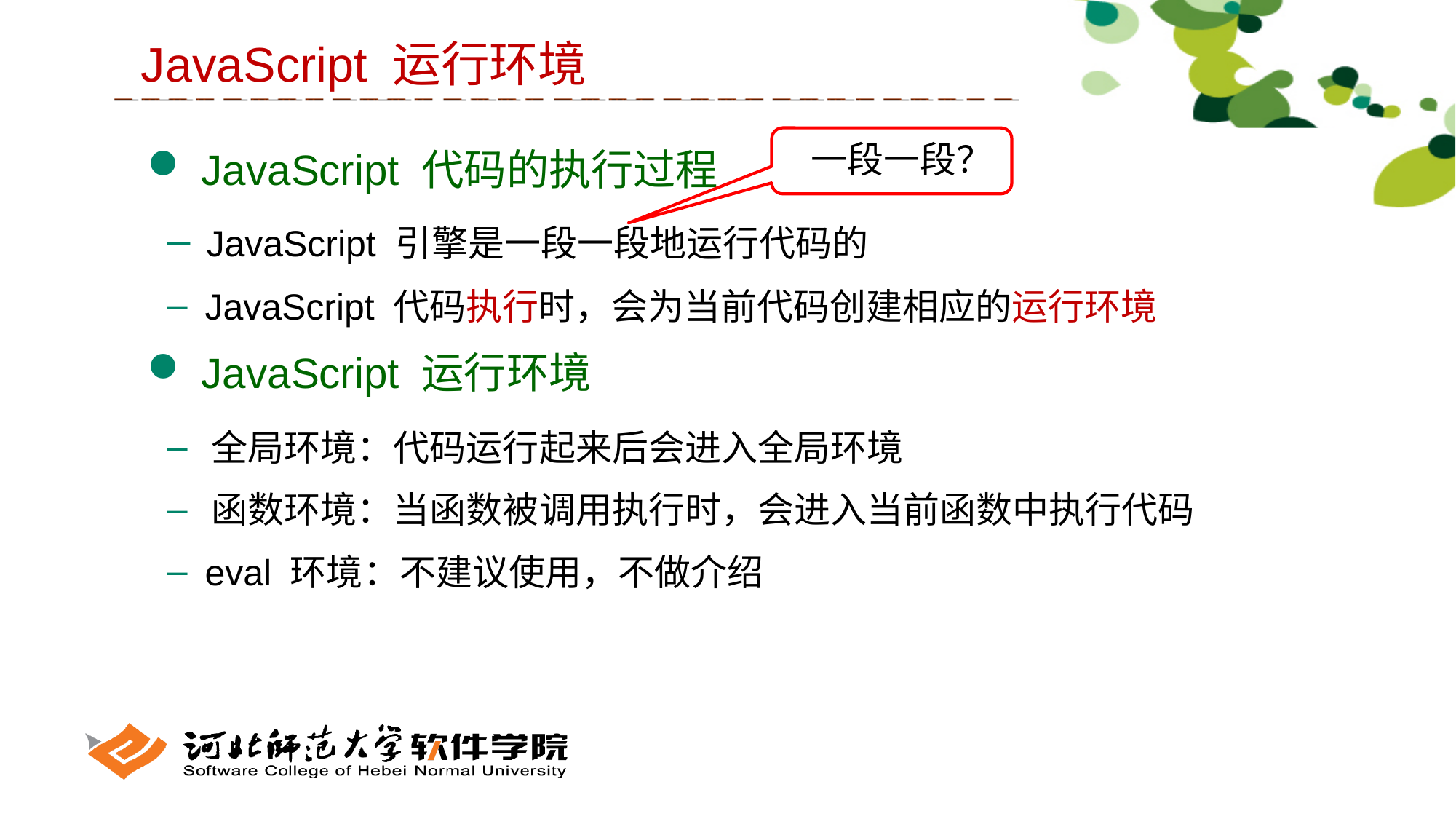

JavaScript 运行环境
 JavaScript 代码的执行过程
 JavaScript 引擎是一段一段地运行代码的
 JavaScript 代码执行时，会为当前代码创建相应的运行环境
 JavaScript 运行环境
 全局环境：代码运行起来后会进入全局环境
 函数环境：当函数被调用执行时，会进入当前函数中执行代码
 eval 环境：不建议使用，不做介绍

  一段一段？